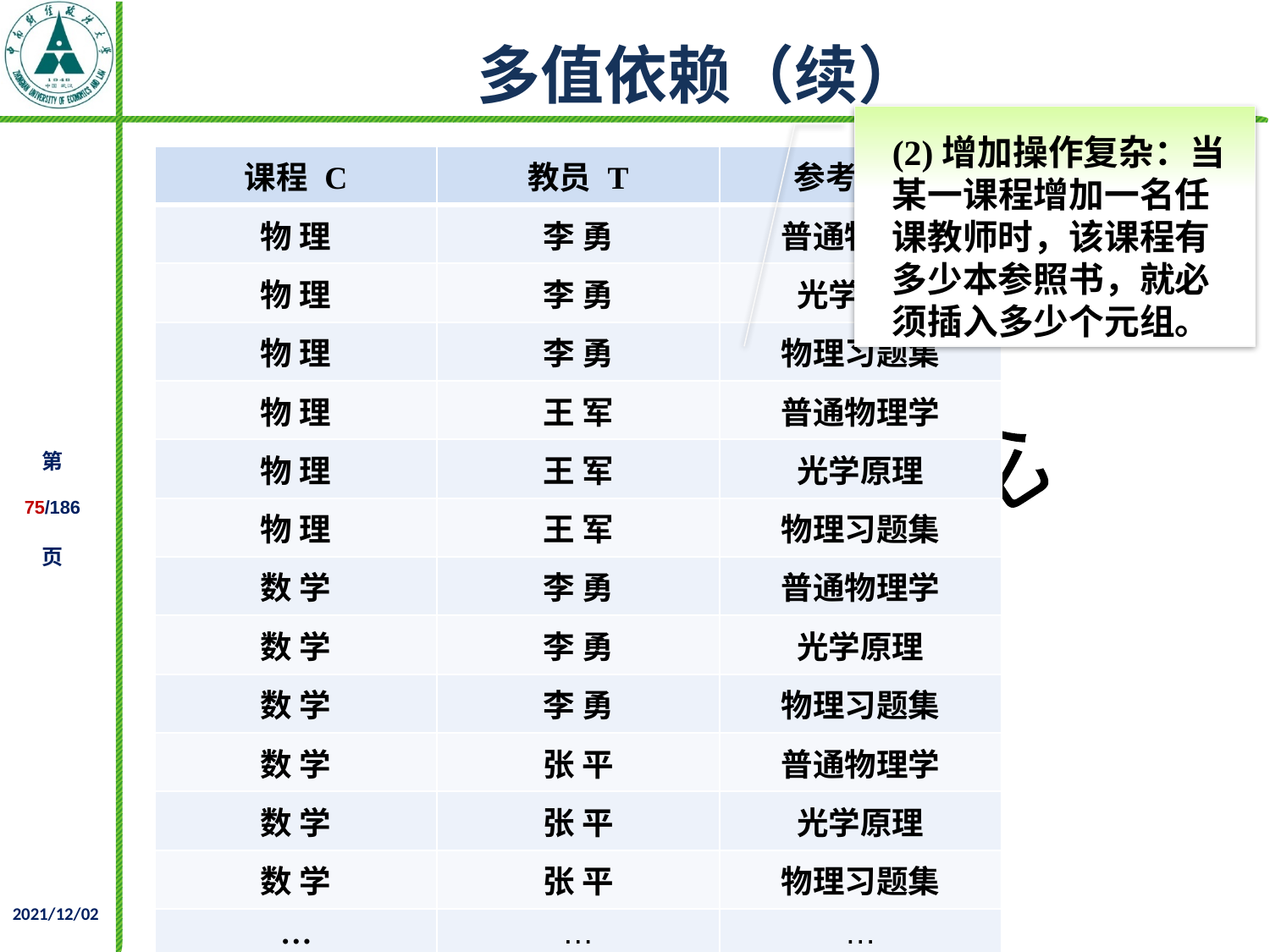

# 多值依赖（续）
(2)增加操作复杂：当某一课程增加一名任课教师时，该课程有多少本参照书，就必须插入多少个元组。
| 课程 C | 教员 T | 参考书 B |
| --- | --- | --- |
| 物 理 | 李 勇 | 普通物理学 |
| 物 理 | 李 勇 | 光学原理 |
| 物 理 | 李 勇 | 物理习题集 |
| 物 理 | 王 军 | 普通物理学 |
| 物 理 | 王 军 | 光学原理 |
| 物 理 | 王 军 | 物理习题集 |
| 数 学 | 李 勇 | 普通物理学 |
| 数 学 | 李 勇 | 光学原理 |
| 数 学 | 李 勇 | 物理习题集 |
| 数 学 | 张 平 | 普通物理学 |
| 数 学 | 张 平 | 光学原理 |
| 数 学 | 张 平 | 物理习题集 |
| … | … | … |

2021/12/02